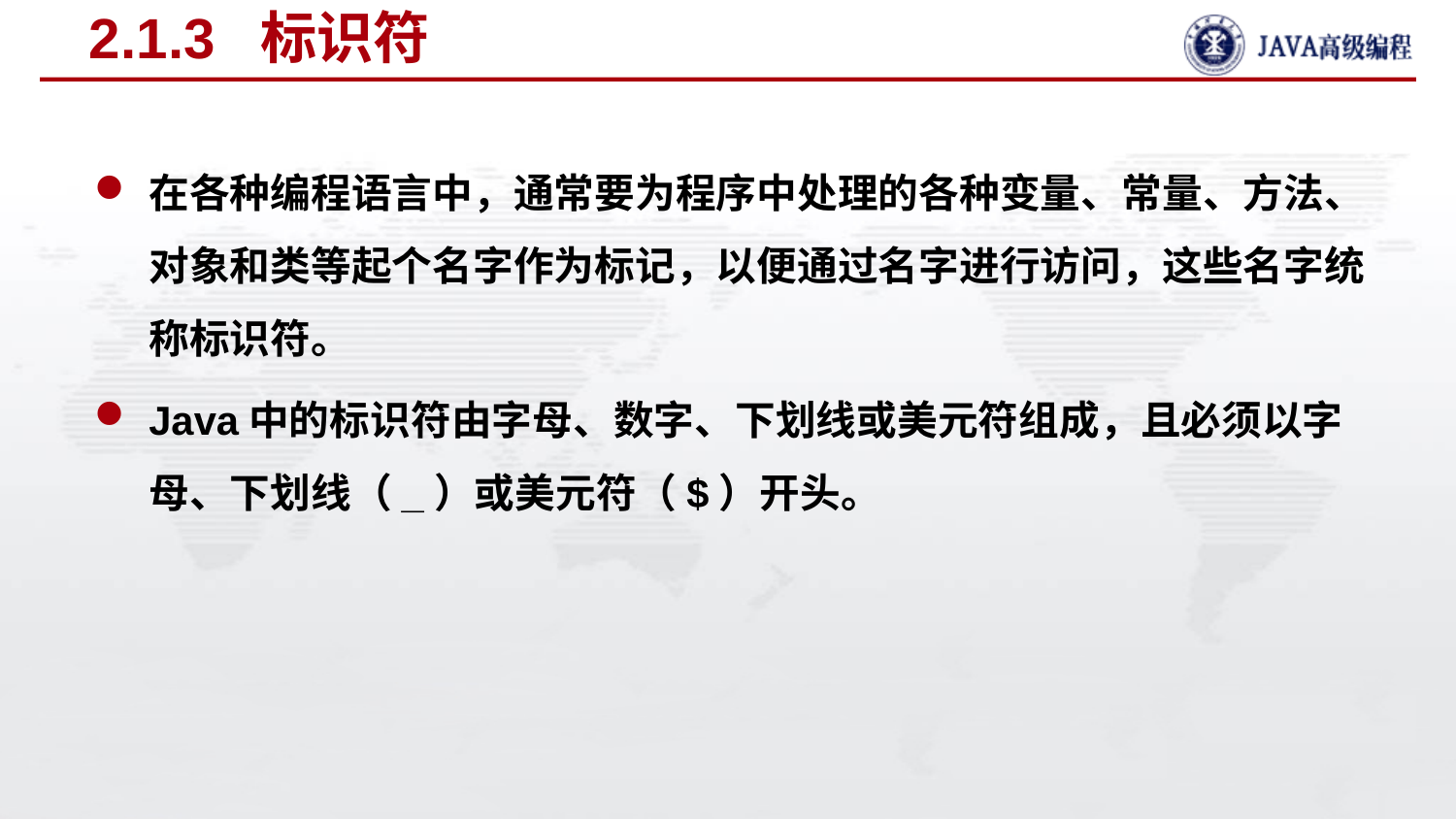

# 2.1.3  标识符
在各种编程语言中，通常要为程序中处理的各种变量、常量、方法、对象和类等起个名字作为标记，以便通过名字进行访问，这些名字统称标识符。
Java中的标识符由字母、数字、下划线或美元符组成，且必须以字母、下划线（_）或美元符（$）开头。